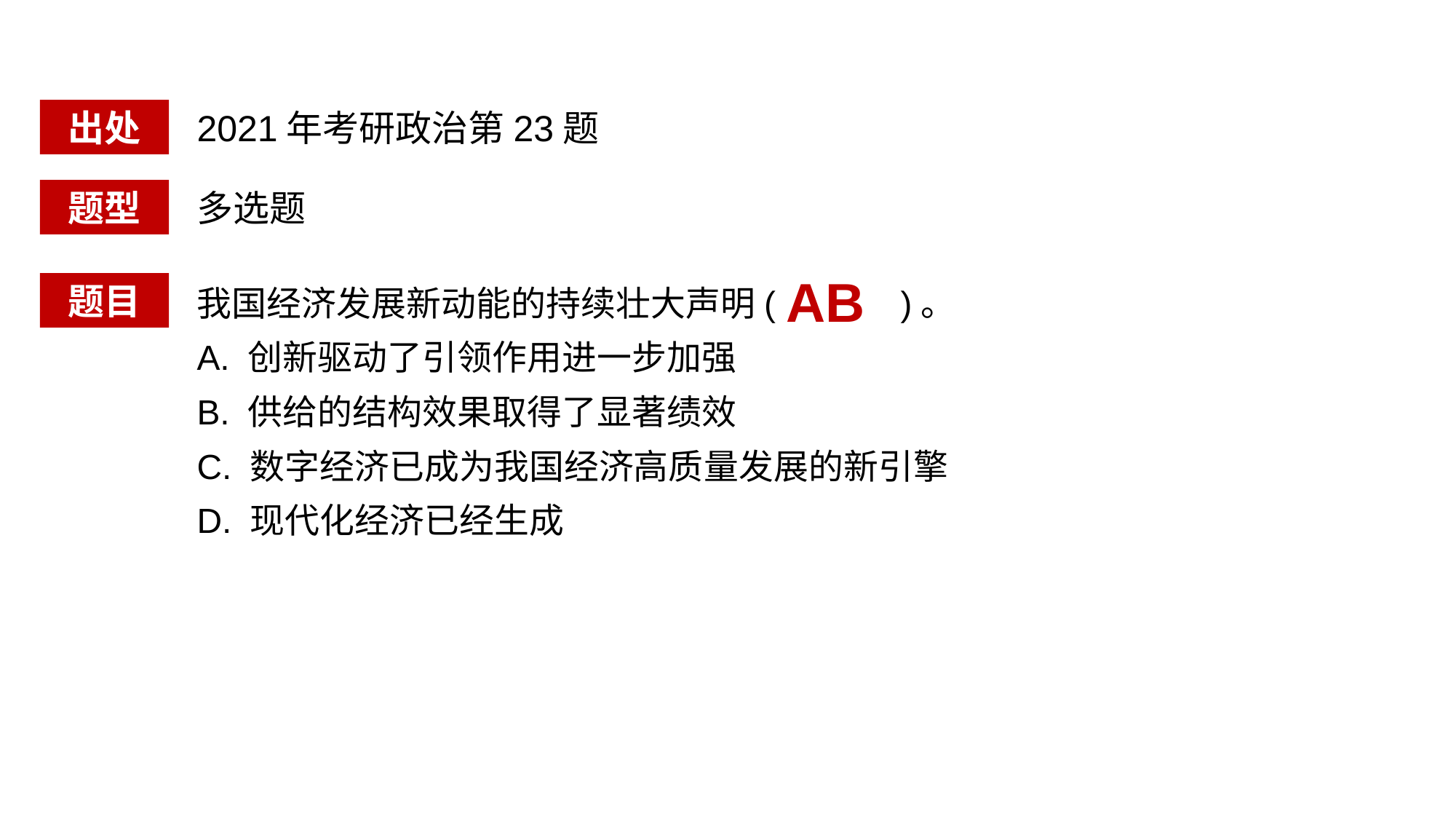

出处
2021年考研政治第23题
题型
多选题
AB
我国经济发展新动能的持续壮大声明(             )。
A. 创新驱动了引领作用进一步加强
B. 供给的结构效果取得了显著绩效
C. 数字经济已成为我国经济高质量发展的新引擎
D. 现代化经济已经生成
题目